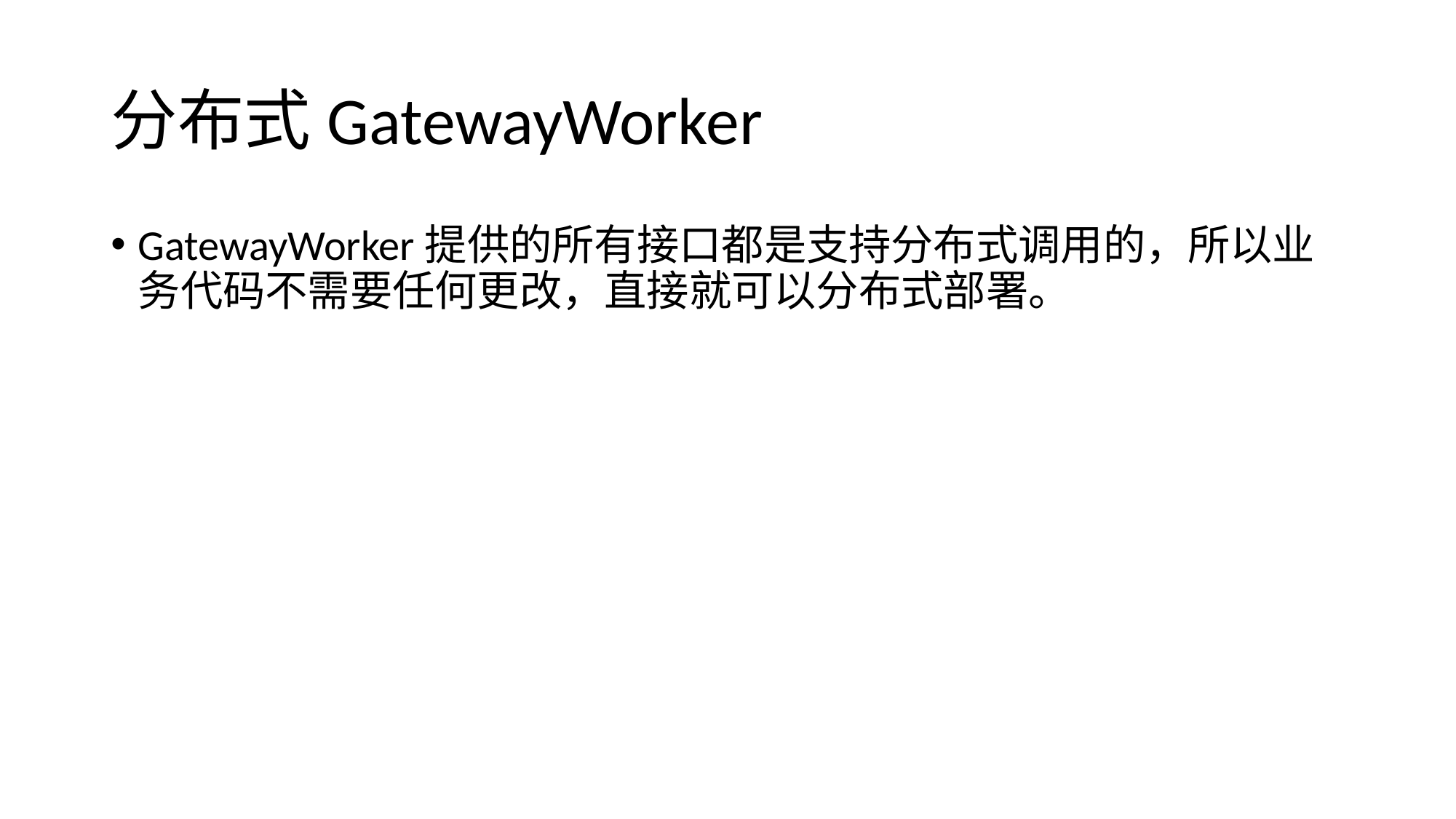

# 分布式GatewayWorker
GatewayWorker提供的所有接口都是支持分布式调用的，所以业务代码不需要任何更改，直接就可以分布式部署。